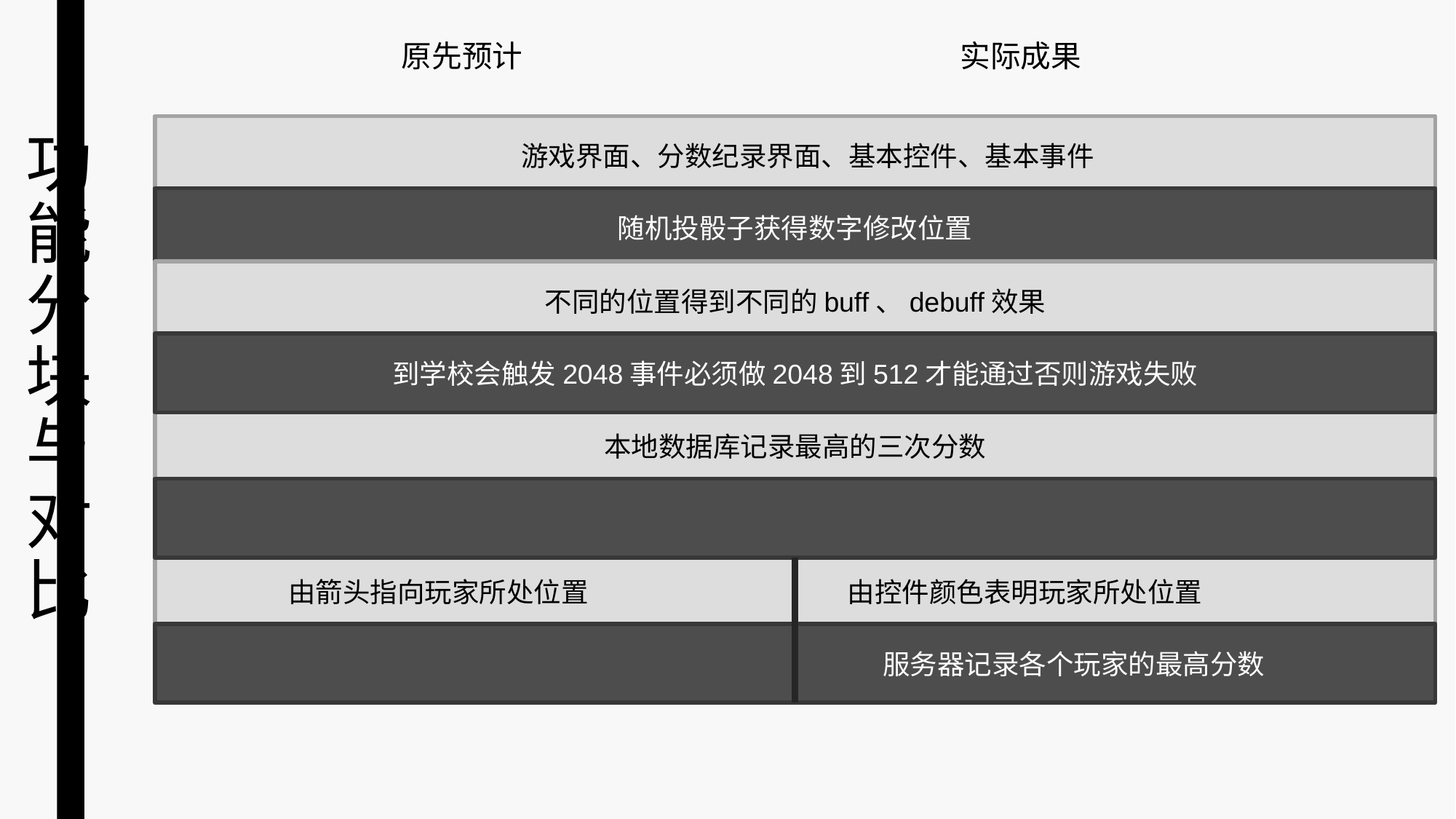

原先预计                                                                 实际成果
   游戏界面、分数纪录界面、基本控件、基本事件
# 功能分块与对比
随机投骰子获得数字修改位置
不同的位置得到不同的buff、debuff效果
到学校会触发2048事件必须做2048到512才能通过否则游戏失败
本地数据库记录最高的三次分数

由箭头指向玩家所处位置                                          由控件颜色表明玩家所处位置
                                                                                         服务器记录各个玩家的最高分数